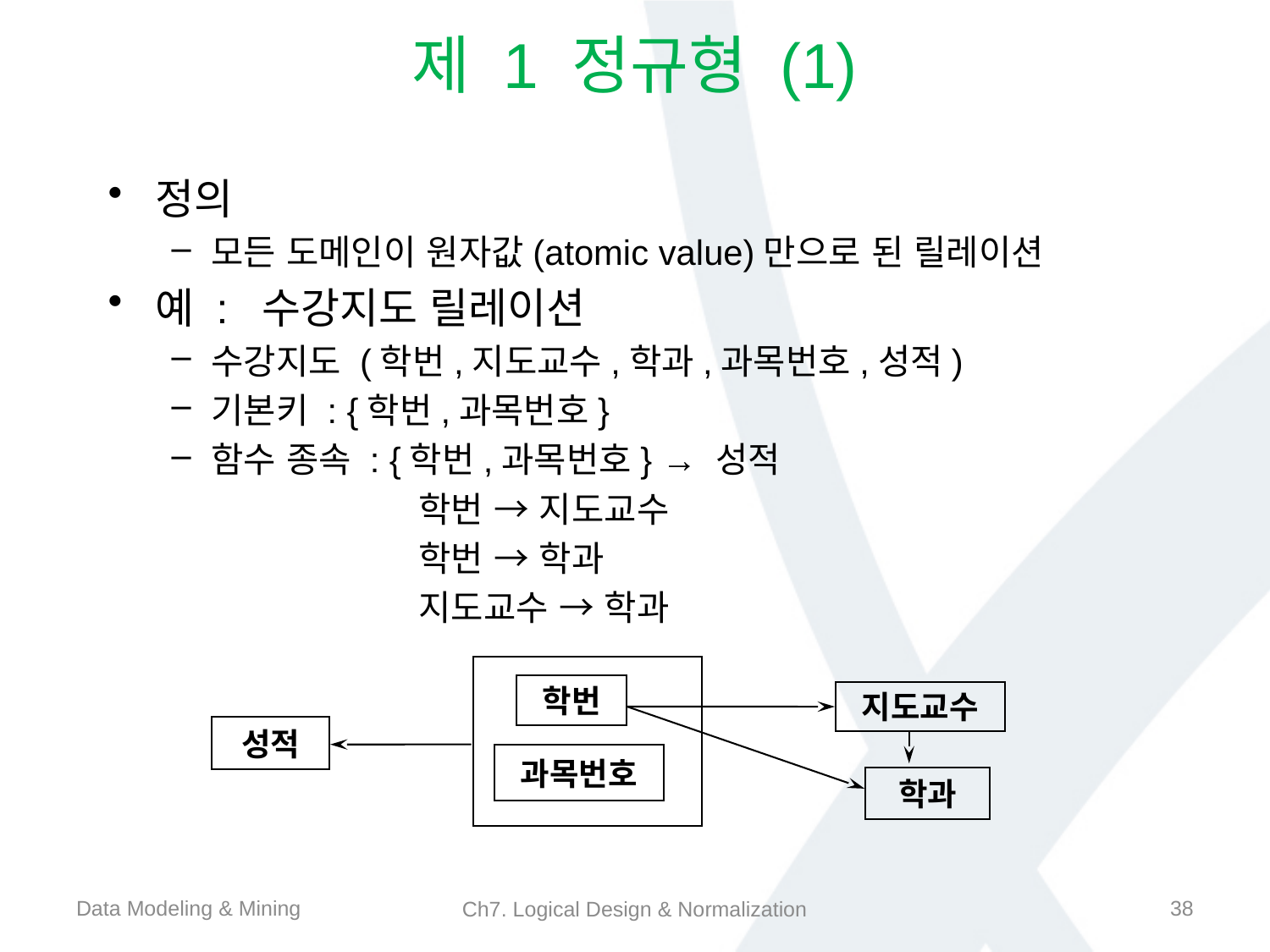

# 제 1 정규형 (1)
정의
모든 도메인이 원자값(atomic value)만으로 된 릴레이션
예 :  수강지도 릴레이션
수강지도 (학번,지도교수,학과,과목번호,성적)
기본키 : {학번,과목번호}
함수 종속 : {학번,과목번호} → 성적
                        학번 → 지도교수
                        학번 → 학과
                        지도교수 → 학과

학번
지도교수

성적

과목번호
학과
Data Modeling & Mining
38
Ch7. Logical Design & Normalization